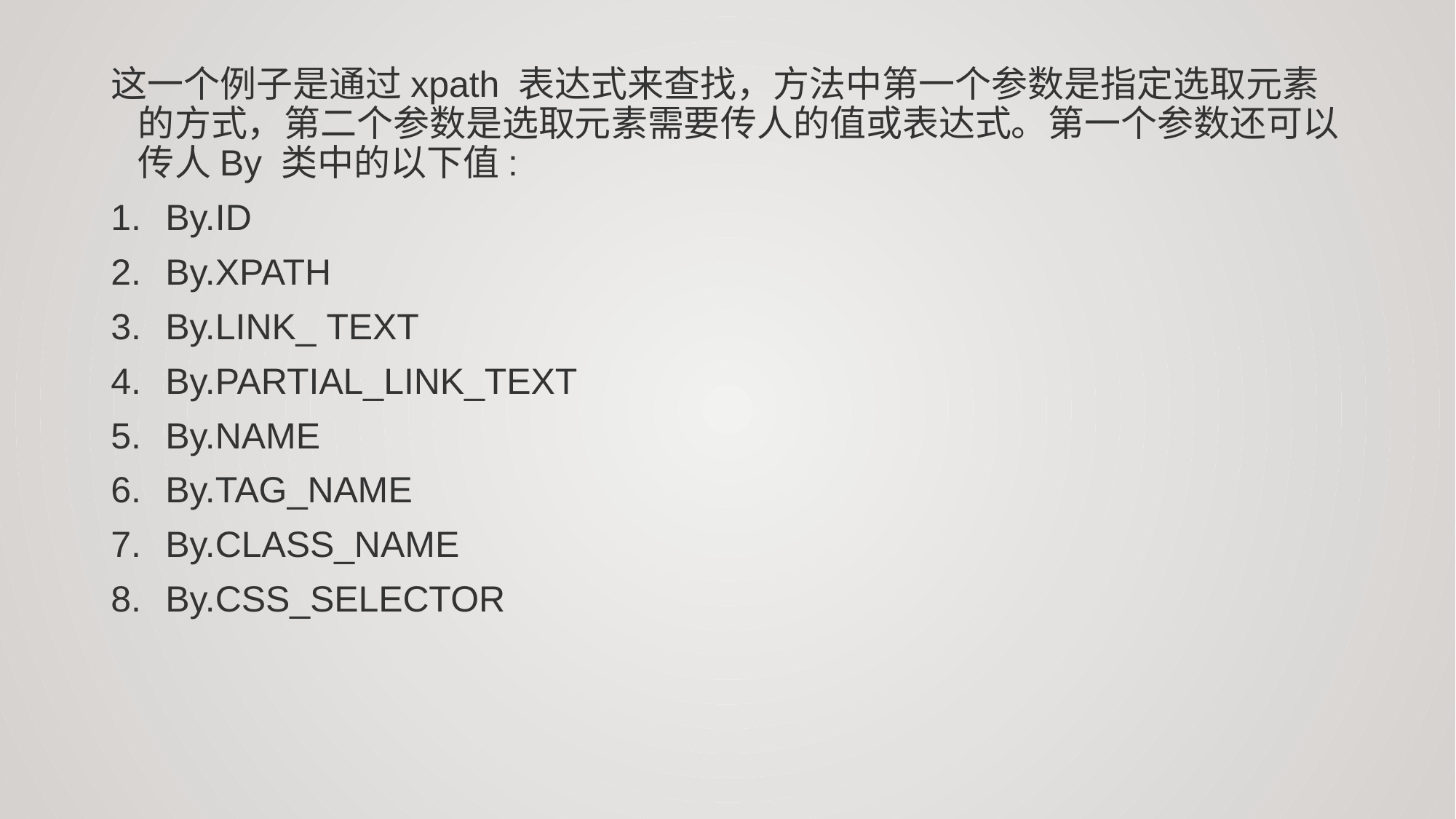

这一个例子是通过xpath 表达式来查找，方法中第一个参数是指定选取元素的方式，第二个参数是选取元素需要传人的值或表达式。第一个参数还可以传人By 类中的以下值:
By.ID
By.XPATH
By.LINK_ TEXT
By.PARTIAL_LINK_TEXT
By.NAME
By.TAG_NAME
By.CLASS_NAME
By.CSS_SELECTOR